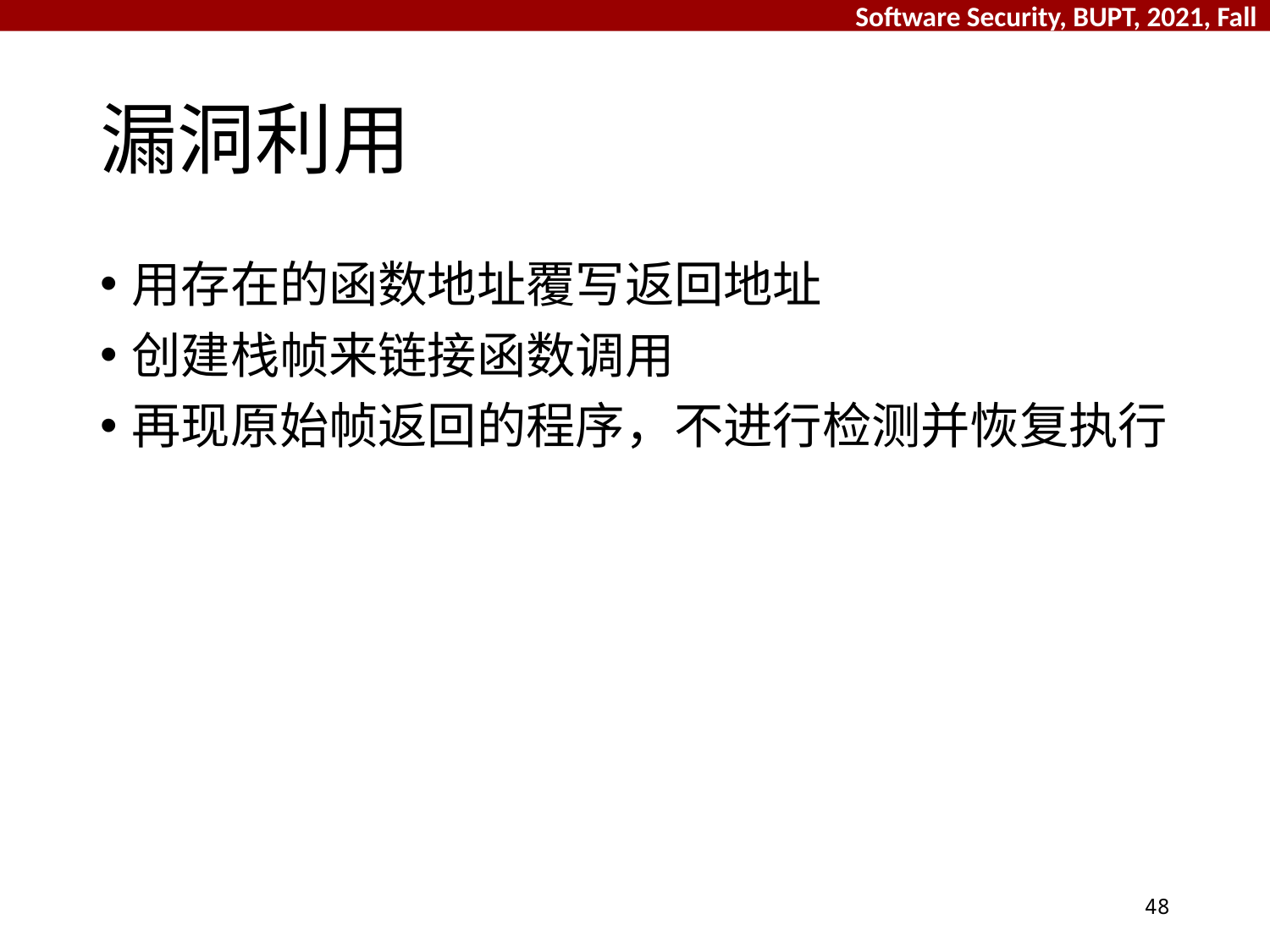

# 漏洞利用
用存在的函数地址覆写返回地址
创建栈帧来链接函数调用
再现原始帧返回的程序，不进行检测并恢复执行
48